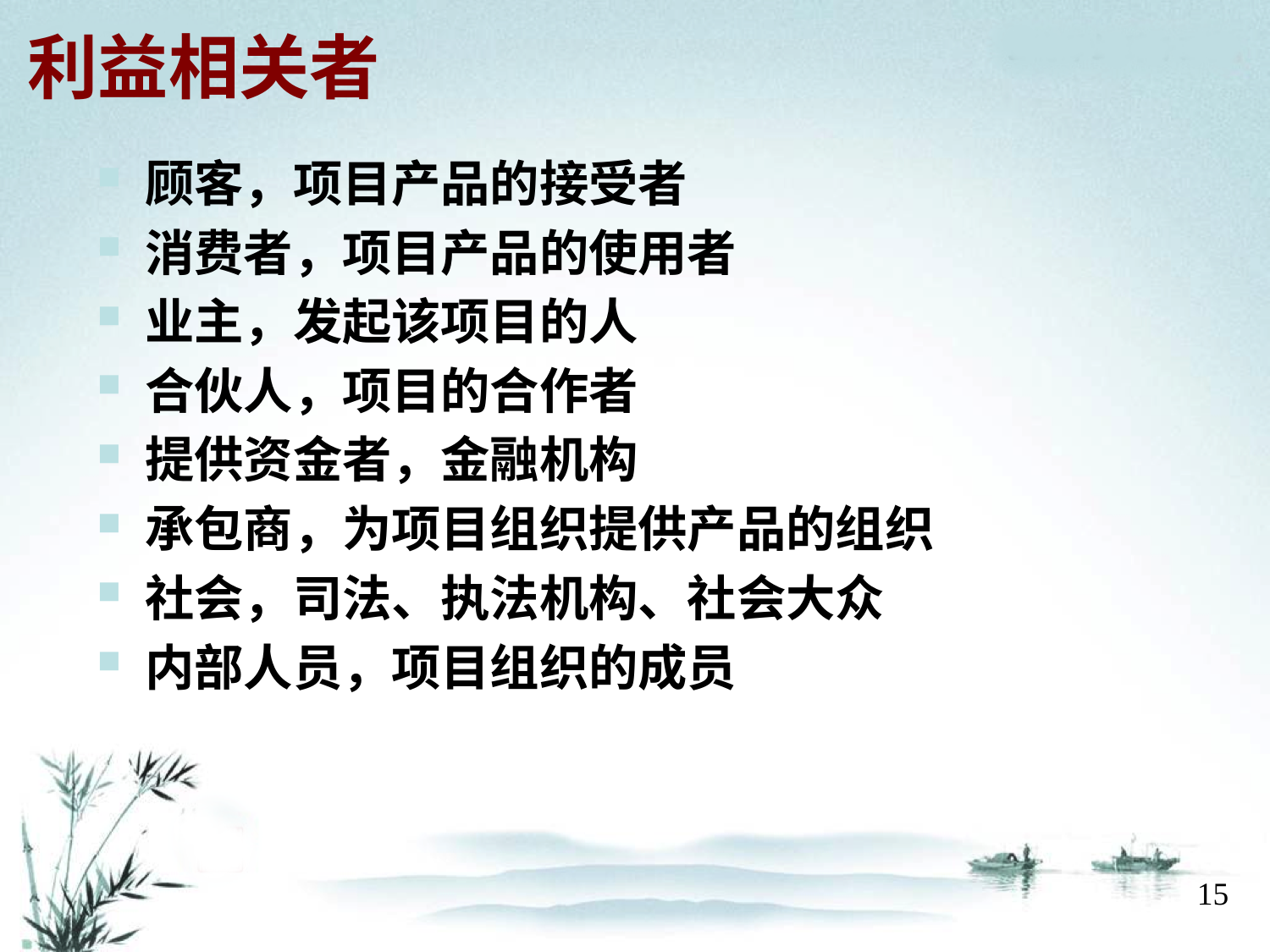

# 利益相关者
顾客，项目产品的接受者
消费者，项目产品的使用者
业主，发起该项目的人
合伙人，项目的合作者
提供资金者，金融机构
承包商，为项目组织提供产品的组织
社会，司法、执法机构、社会大众
内部人员，项目组织的成员
15